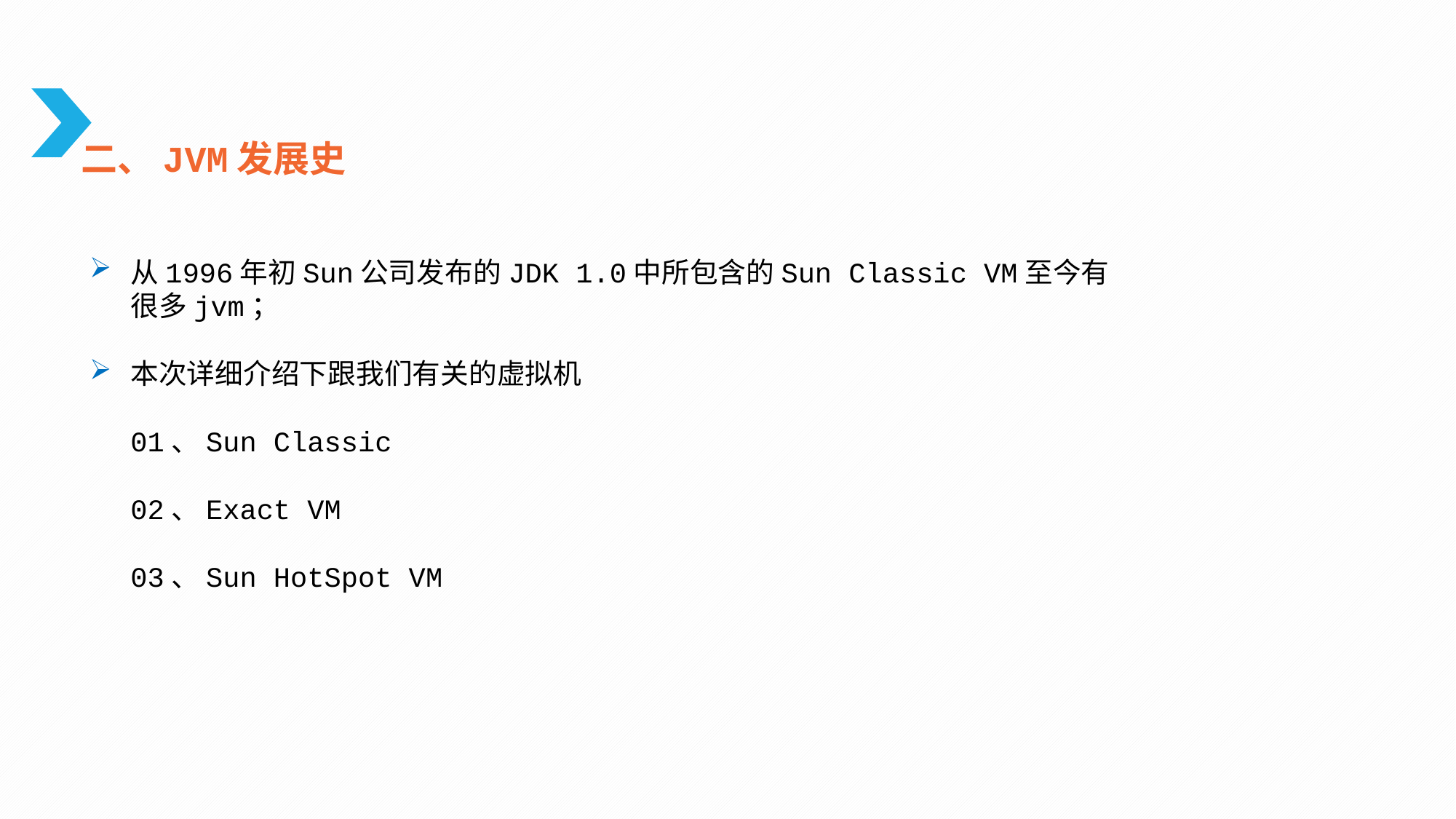

二、JVM发展史
从1996年初Sun公司发布的JDK 1.0中所包含的Sun Classic VM至今有很多jvm；

本次详细介绍下跟我们有关的虚拟机

	01、Sun Classic

	02、Exact VM

	03、Sun HotSpot VM